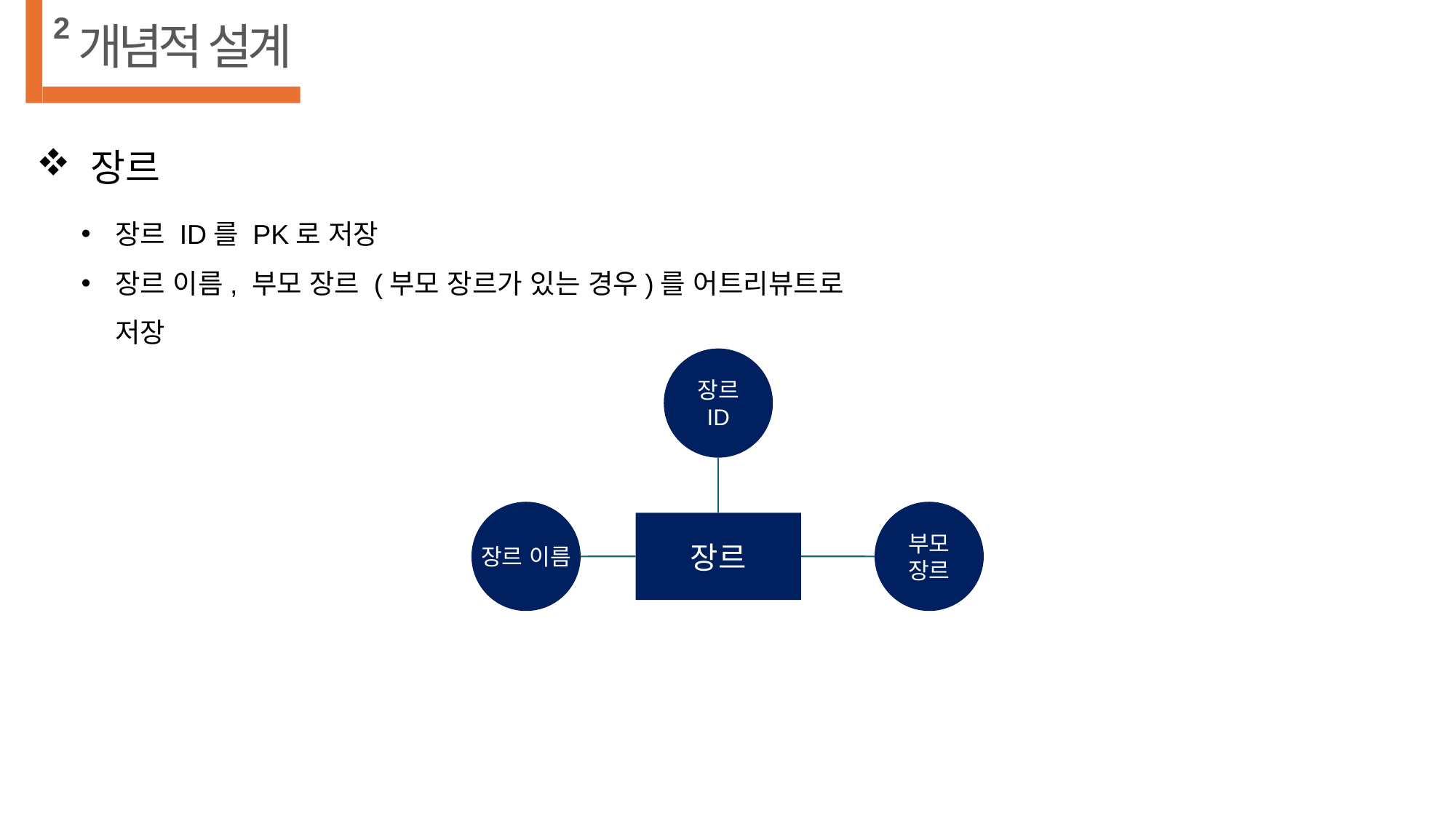

2
개념적 설계
 장르
장르 ID를 PK로 저장
장르 이름, 부모 장르 (부모 장르가 있는 경우)를 어트리뷰트로 저장
장르 ID
장르 이름
부모 장르
장르